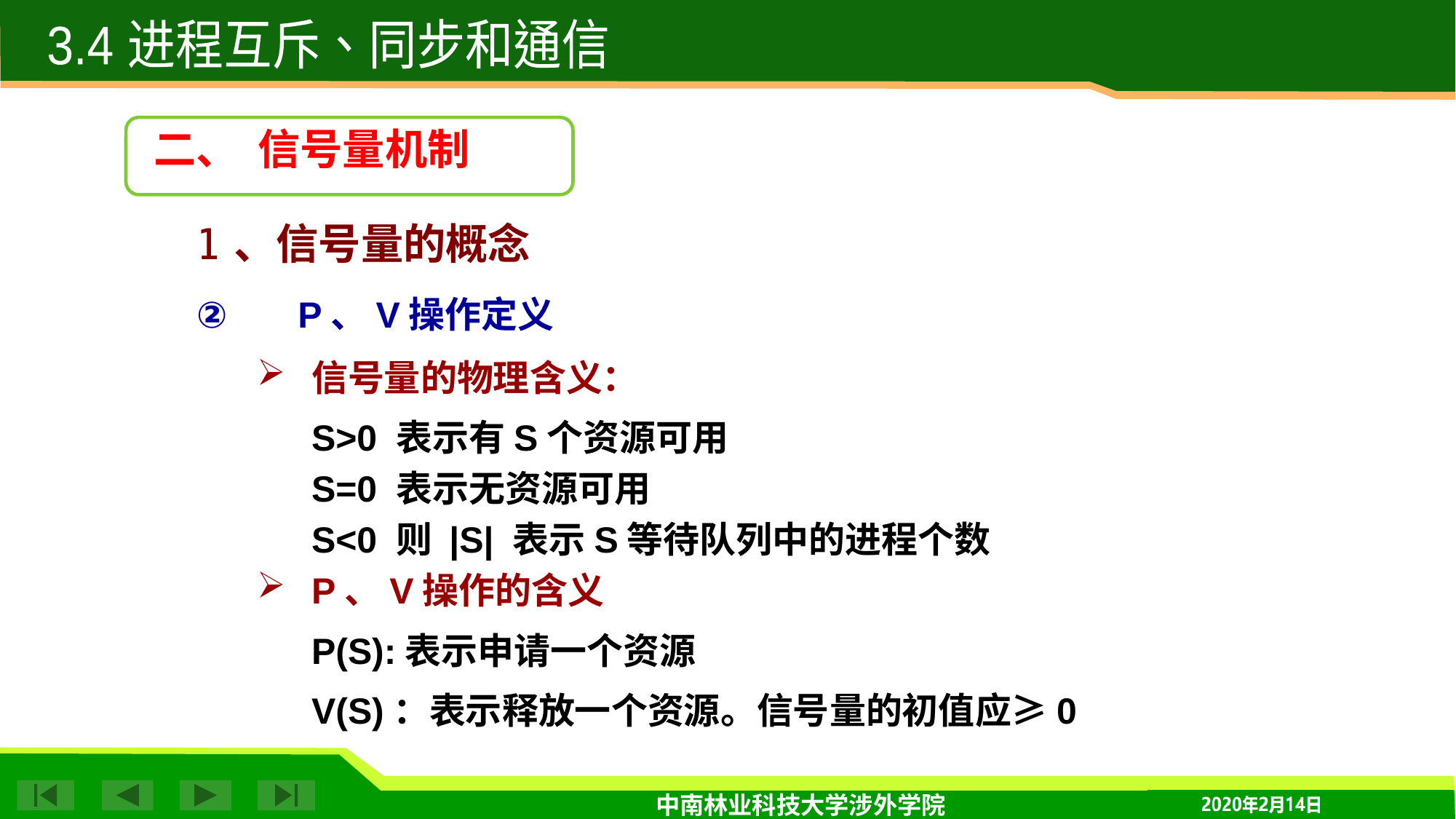

3.4 进程互斥、同步和通信
二、  信号量机制

1、信号量的概念
 P、V操作定义
信号量的物理含义：
S>0 表示有S个资源可用
S=0 表示无资源可用
S<0 则 |S| 表示S等待队列中的进程个数
P、V操作的含义
	P(S):表示申请一个资源
 	V(S)：表示释放一个资源。信号量的初值应≥0